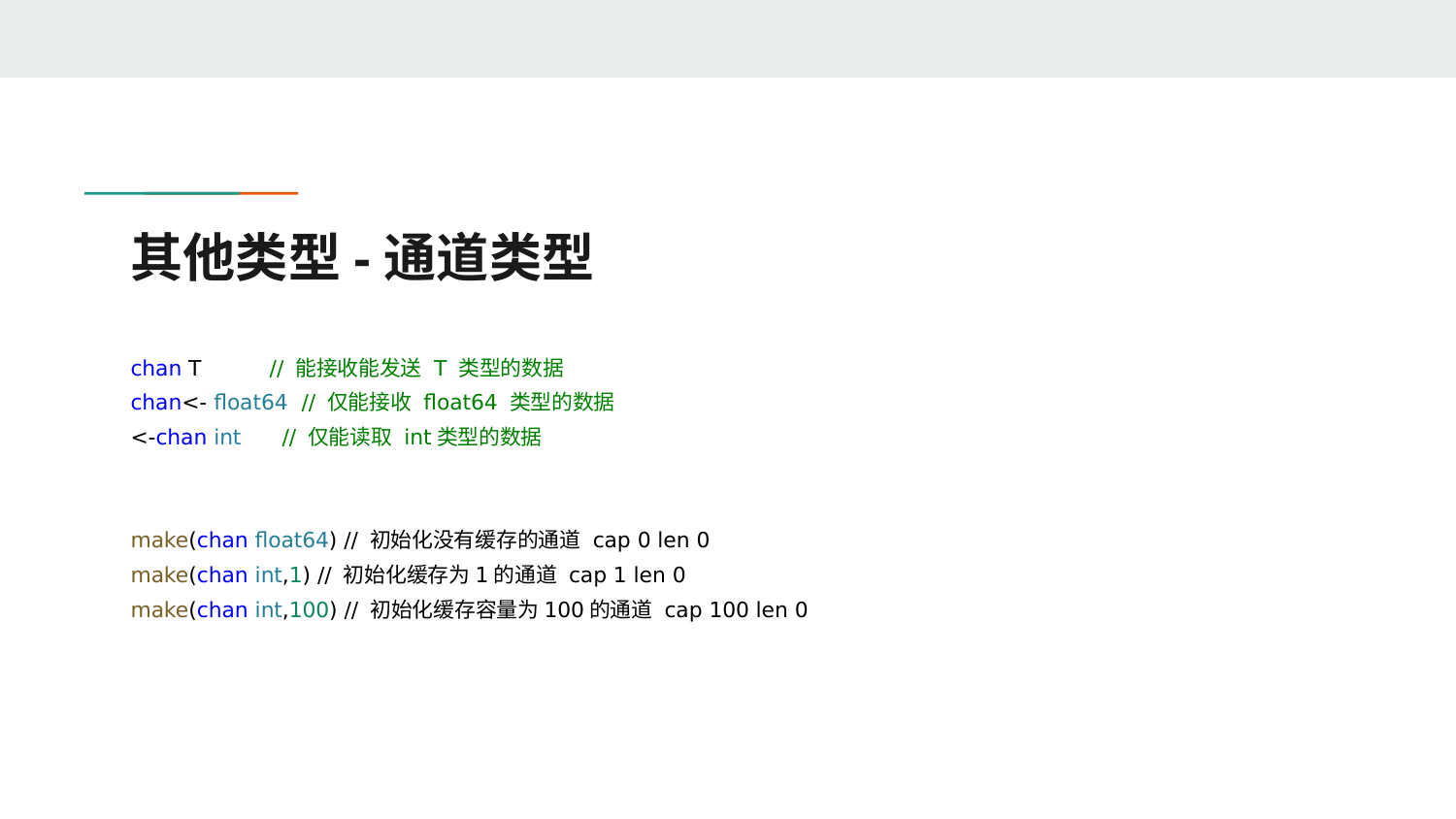

# 其他类型-通道类型
chan T          // 能接收能发送 T 类型的数据
chan<- float64  // 仅能接收 float64 类型的数据
<-chan int      // 仅能读取 int类型的数据

make(chan float64) // 初始化没有缓存的通道 cap 0 len 0
make(chan int,1) // 初始化缓存为1的通道 cap 1 len 0
make(chan int,100) // 初始化缓存容量为100的通道 cap 100 len 0